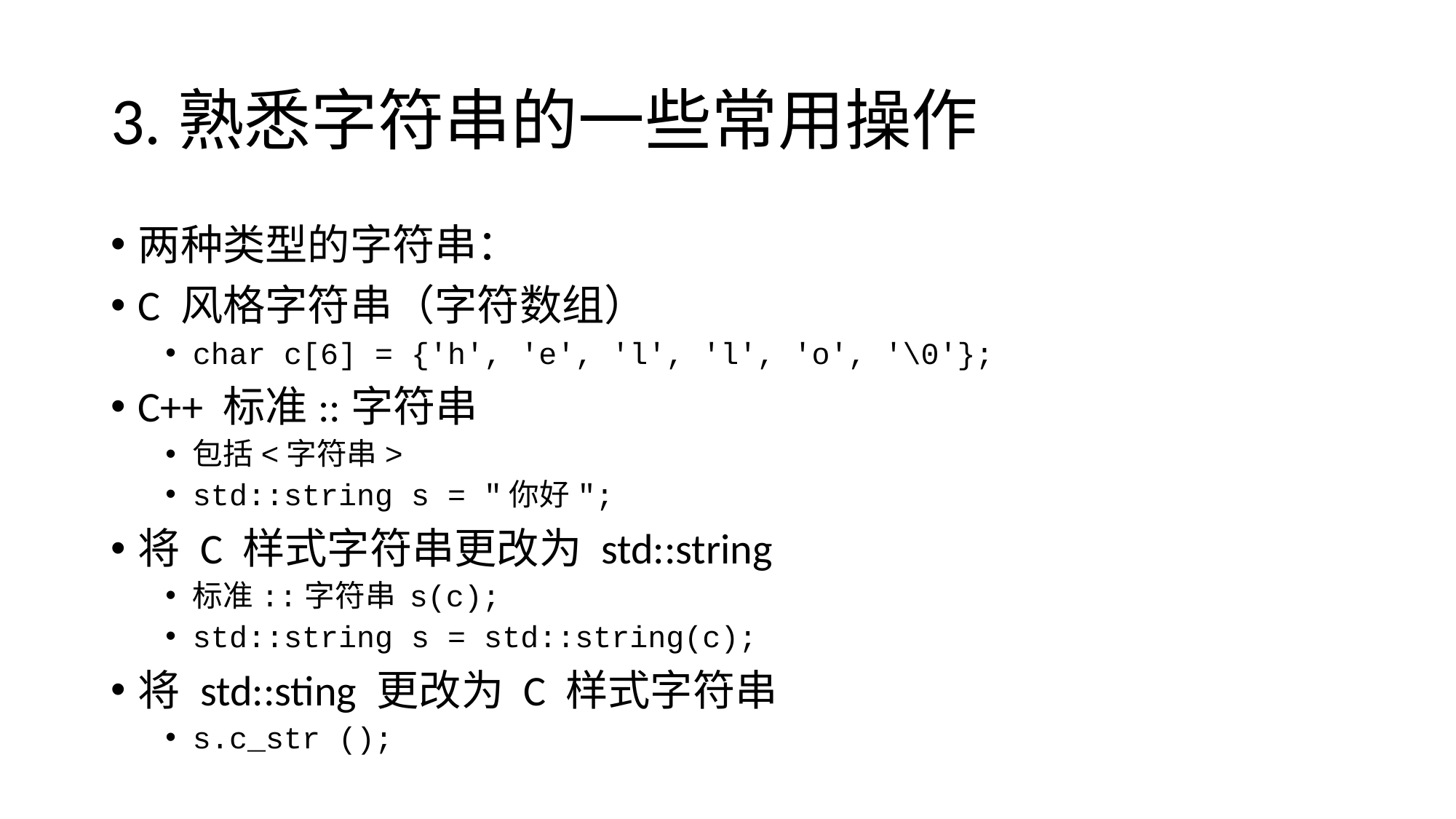

# 3.熟悉字符串的一些常用操作
两种类型的字符串：
C 风格字符串（字符数组）
char c[6] = {'h', 'e', 'l', 'l', 'o', '\0'};
C++ 标准::字符串
包括<字符串>
std::string s = "你好";
将 C 样式字符串更改为 std::string
标准::字符串 s(c);
std::string s = std::string(c);
将 std::sting 更改为 C 样式字符串
s.c_str ();